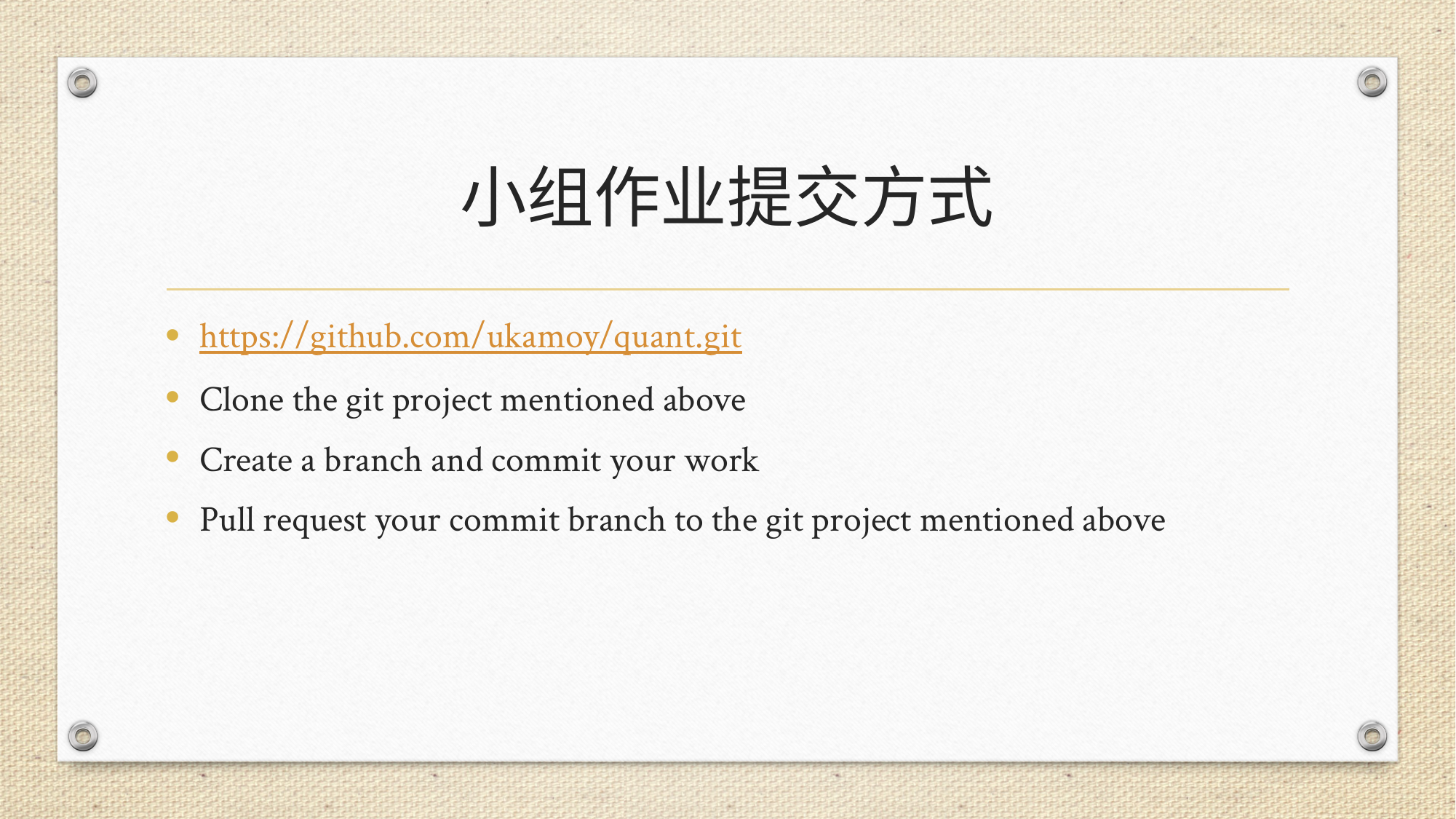

# 小组作业提交方式
https://github.com/ukamoy/quant.git
Clone the git project mentioned above
Create a branch and commit your work
Pull request your commit branch to the git project mentioned above